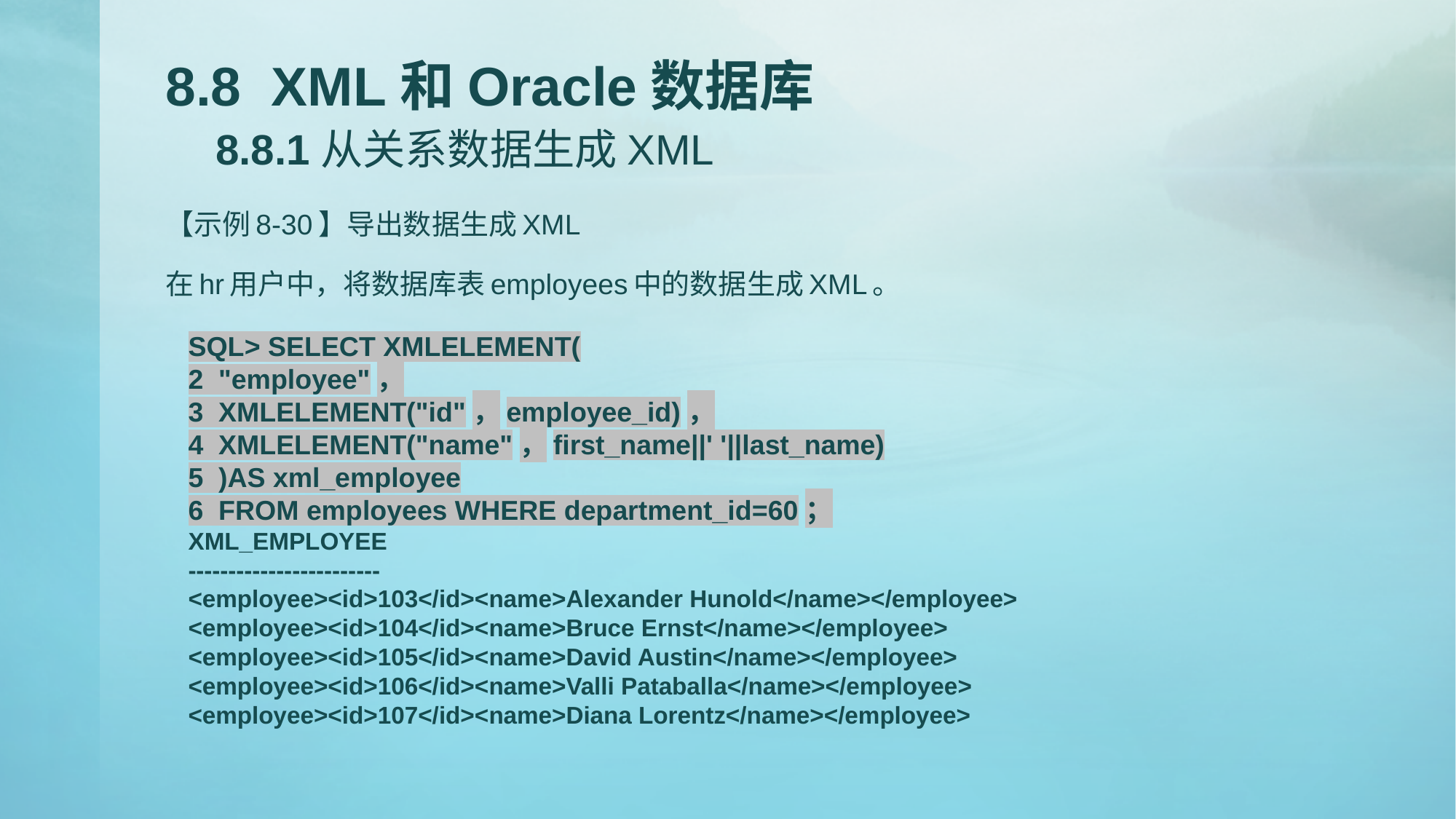

# 8.8  XML和Oracle数据库 8.8.1从关系数据生成XML
【示例8-30】导出数据生成XML
在hr用户中，将数据库表employees中的数据生成XML。
SQL> SELECT XMLELEMENT(
2  "employee"，
3  XMLELEMENT("id"，employee_id)，
4  XMLELEMENT("name"，first_name||' '||last_name)
5  )AS xml_employee
6  FROM employees WHERE department_id=60；
XML_EMPLOYEE
------------------------
<employee><id>103</id><name>Alexander Hunold</name></employee>
<employee><id>104</id><name>Bruce Ernst</name></employee>
<employee><id>105</id><name>David Austin</name></employee>
<employee><id>106</id><name>Valli Pataballa</name></employee>
<employee><id>107</id><name>Diana Lorentz</name></employee>